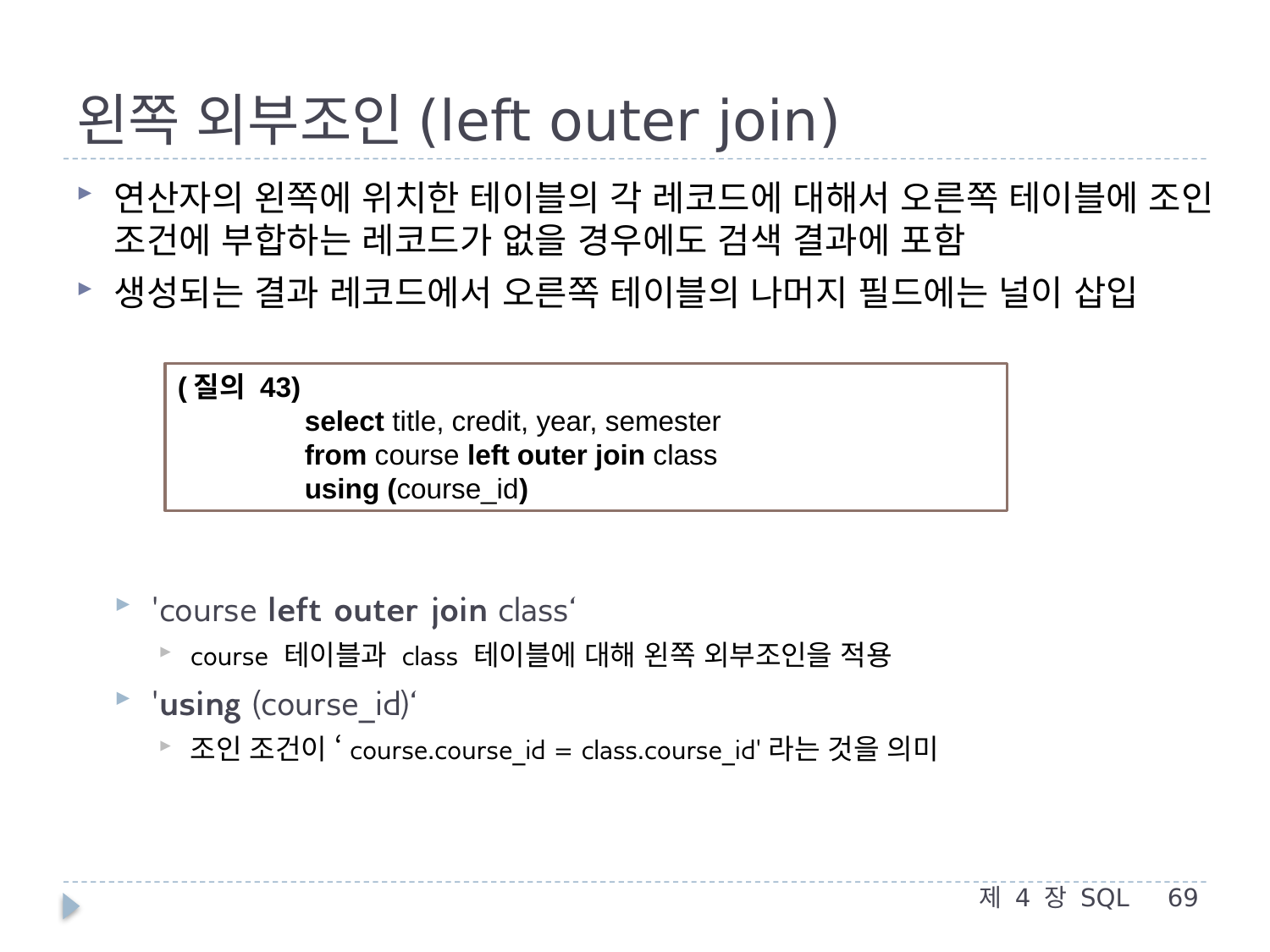

# 왼쪽 외부조인(left outer join)
연산자의 왼쪽에 위치한 테이블의 각 레코드에 대해서 오른쪽 테이블에 조인 조건에 부합하는 레코드가 없을 경우에도 검색 결과에 포함
생성되는 결과 레코드에서 오른쪽 테이블의 나머지 필드에는 널이 삽입

'course left outer join class‘
course 테이블과 class 테이블에 대해 왼쪽 외부조인을 적용
'using (course_id)‘
조인 조건이 ‘course.course_id = class.course_id'라는 것을 의미

(질의 43)
	select title, credit, year, semester
	from course left outer join class
	using (course_id)
제 4 장 SQL
69